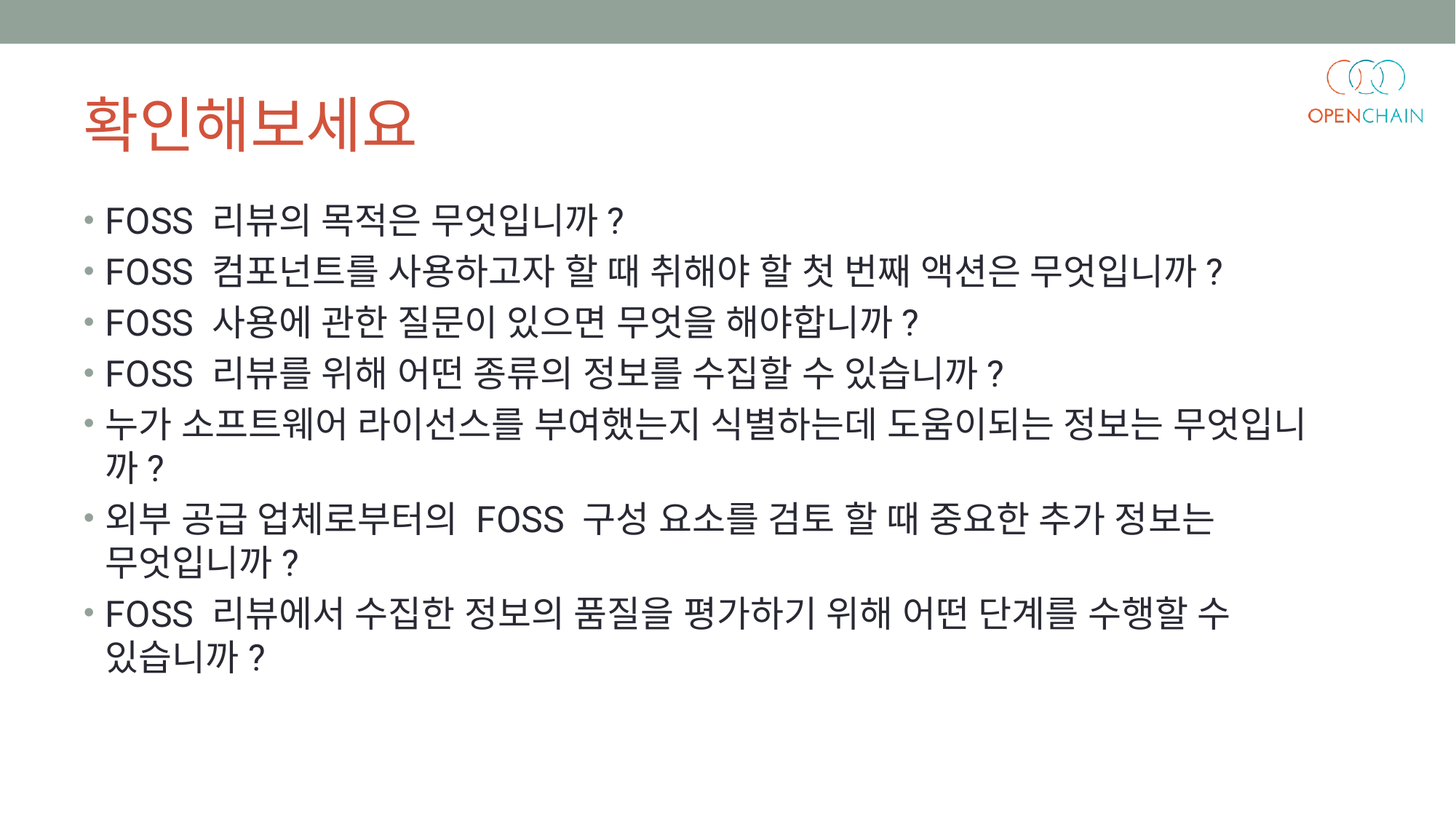

# 확인해보세요
FOSS 리뷰의 목적은 무엇입니까?
FOSS 컴포넌트를 사용하고자 할 때 취해야 할 첫 번째 액션은 무엇입니까?
FOSS 사용에 관한 질문이 있으면 무엇을 해야합니까?
FOSS 리뷰를 위해 어떤 종류의 정보를 수집할 수 있습니까?
누가 소프트웨어 라이선스를 부여했는지 식별하는데 도움이되는 정보는 무엇입니까?
외부 공급 업체로부터의 FOSS 구성 요소를 검토 할 때 중요한 추가 정보는 무엇입니까?
FOSS 리뷰에서 수집한 정보의 품질을 평가하기 위해 어떤 단계를 수행할 수 있습니까?